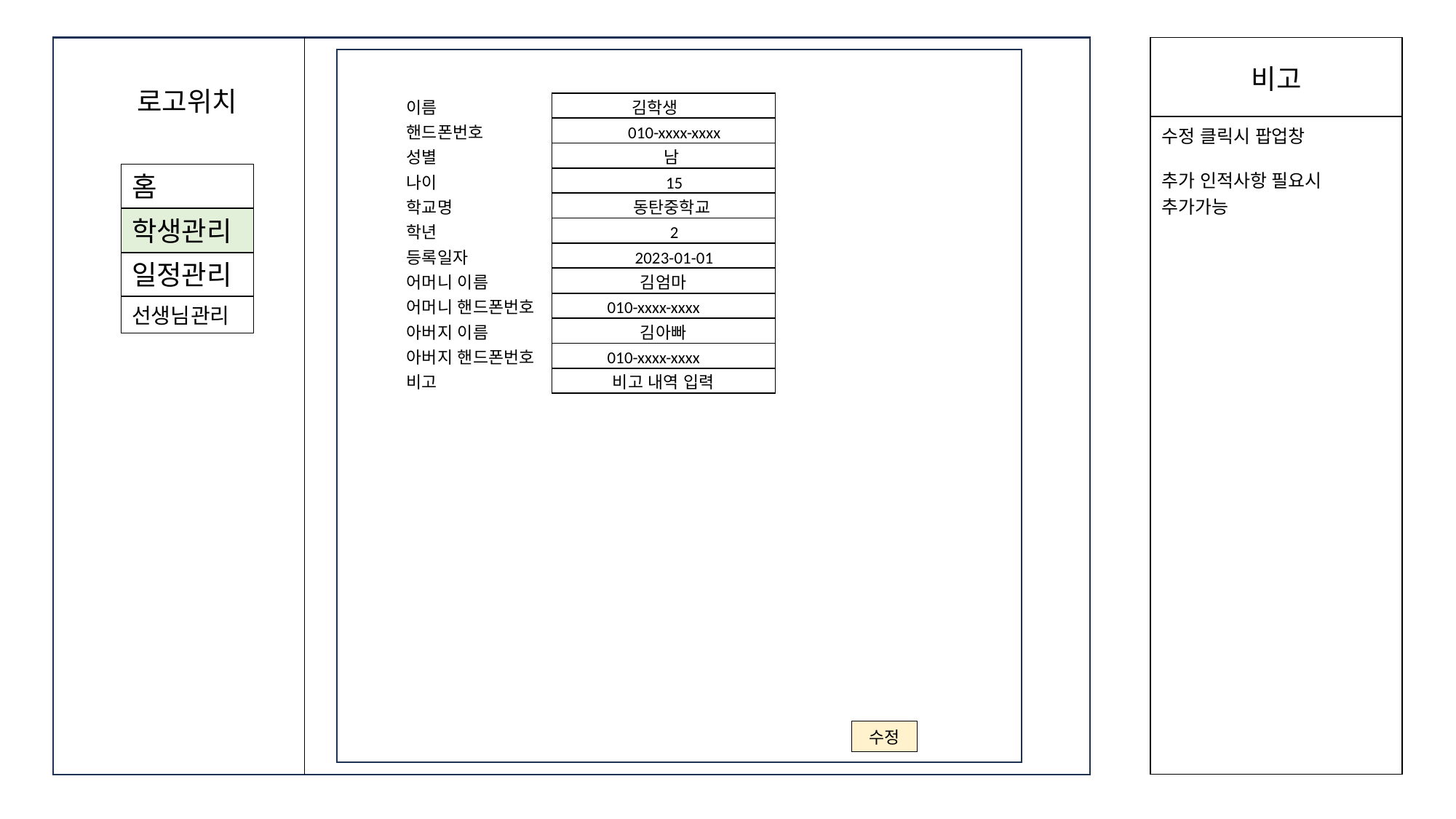

| 비고 |
| --- |
| 수정 클릭시 팝업창 추가 인적사항 필요시 추가가능 |

로고위치
| 이름 | 김학생 |
| --- | --- |
| 핸드폰번호 | 010-xxxx-xxxx |
| 성별 | 남 |
| 나이 | 15 |
| 학교명 | 동탄중학교 |
| 학년 | 2 |
| 등록일자 | 2023-01-01 |
| 어머니 이름 | 김엄마 |
| 어머니 핸드폰번호 | 010-xxxx-xxxx |
| 아버지 이름 | 김아빠 |
| 아버지 핸드폰번호 | 010-xxxx-xxxx |
| 비고 | 비고 내역 입력 |
홈
학생관리
일정관리
선생님관리
수정
취소